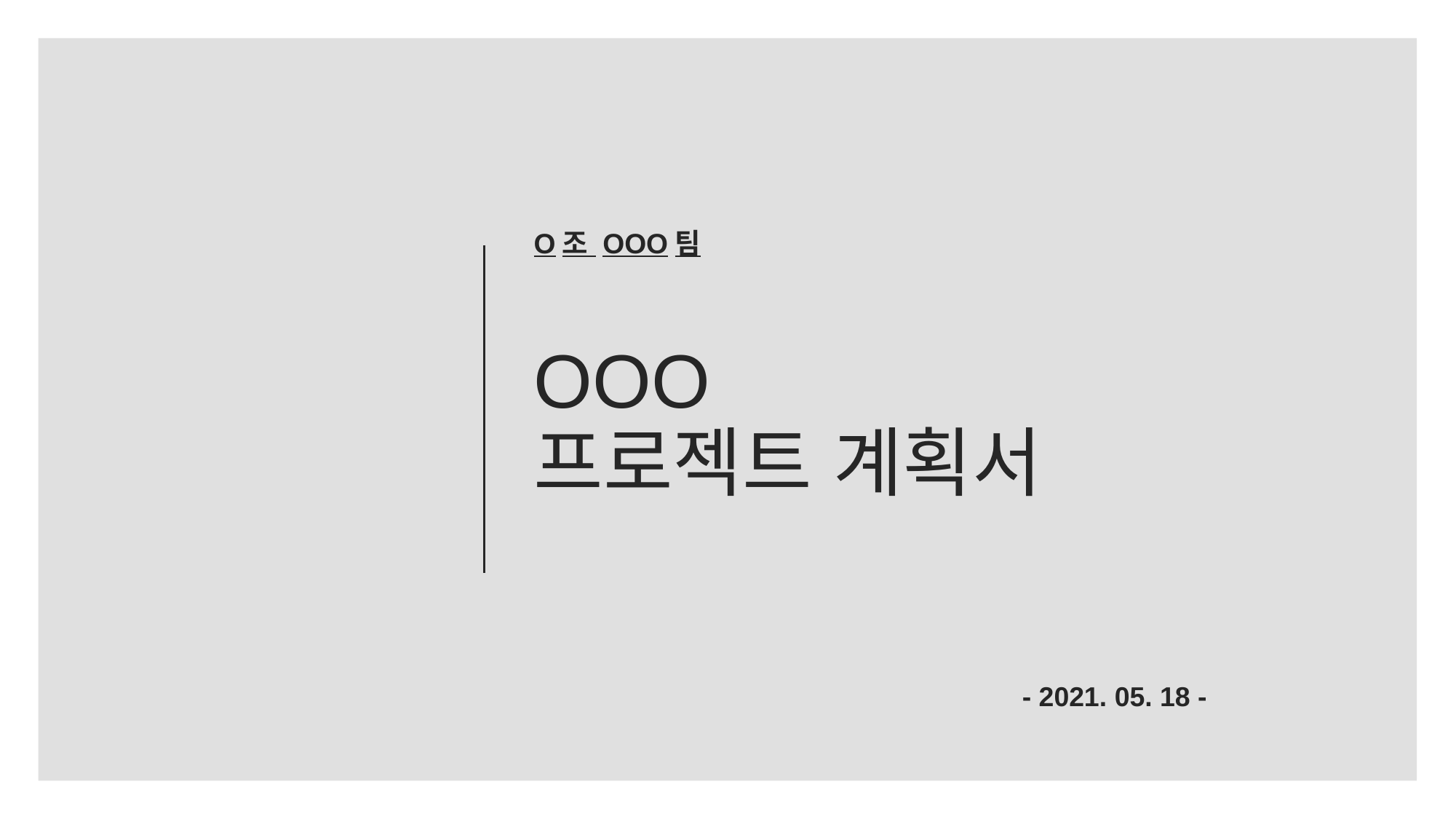

O조 OOO팀

OOO
프로젝트 계획서

- 2021. 05. 18 -